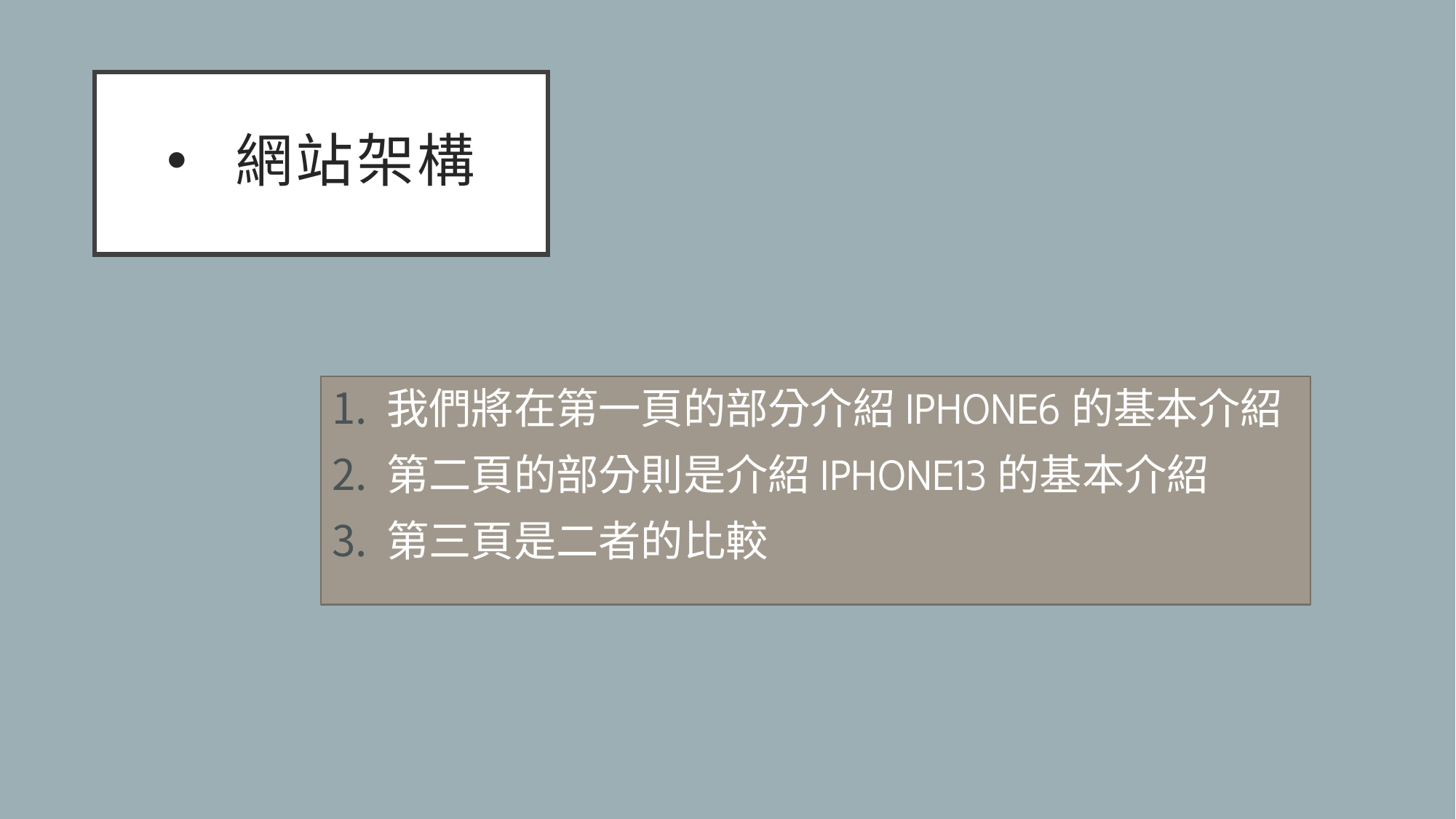

# 網站架構
我們將在第一頁的部分介紹IPHONE6的基本介紹
第二頁的部分則是介紹IPHONE13的基本介紹
第三頁是二者的比較